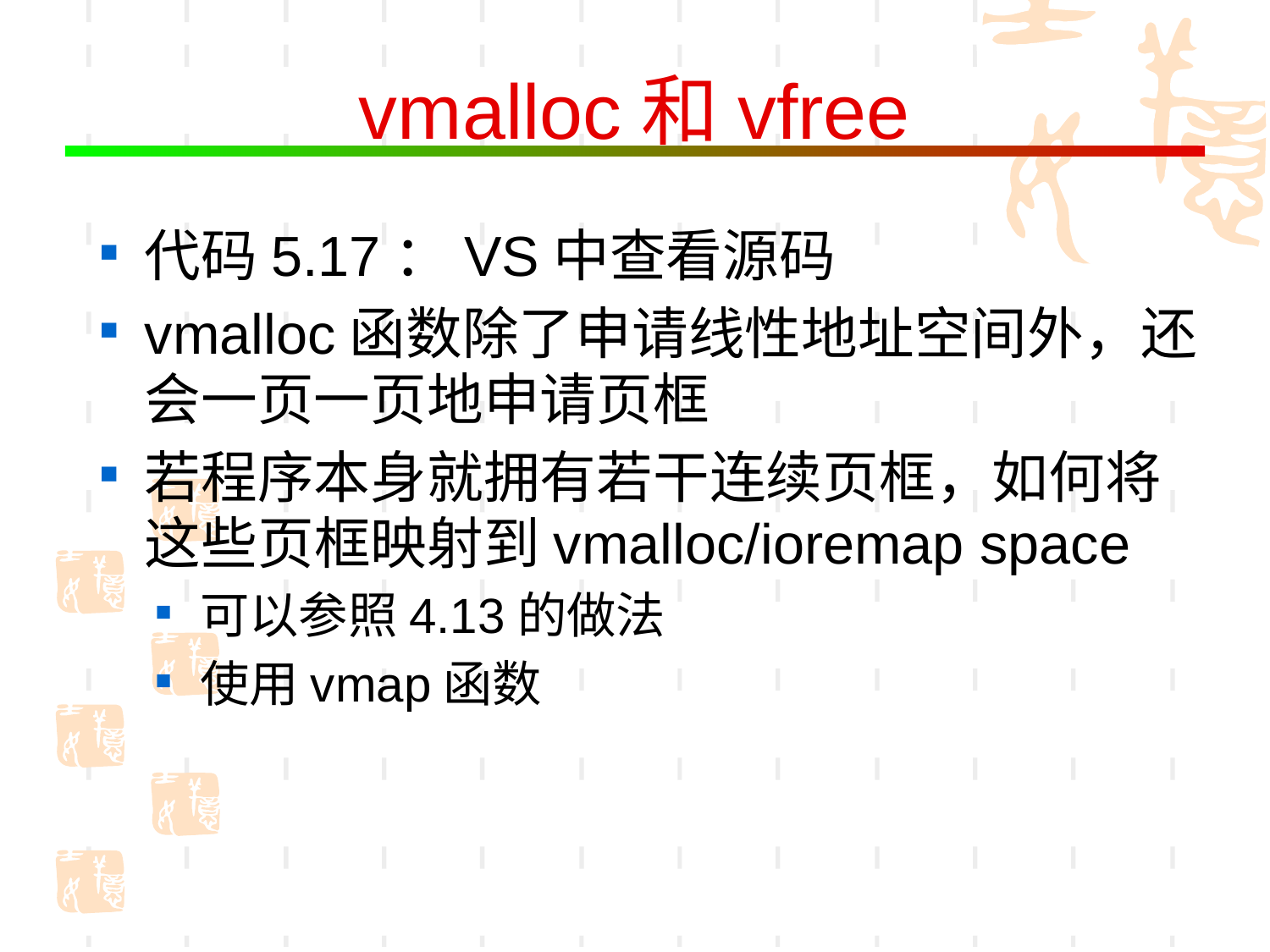

# vmalloc和vfree
代码5.17：VS中查看源码
vmalloc函数除了申请线性地址空间外，还会一页一页地申请页框
若程序本身就拥有若干连续页框，如何将这些页框映射到vmalloc/ioremap space
可以参照4.13的做法
使用vmap函数